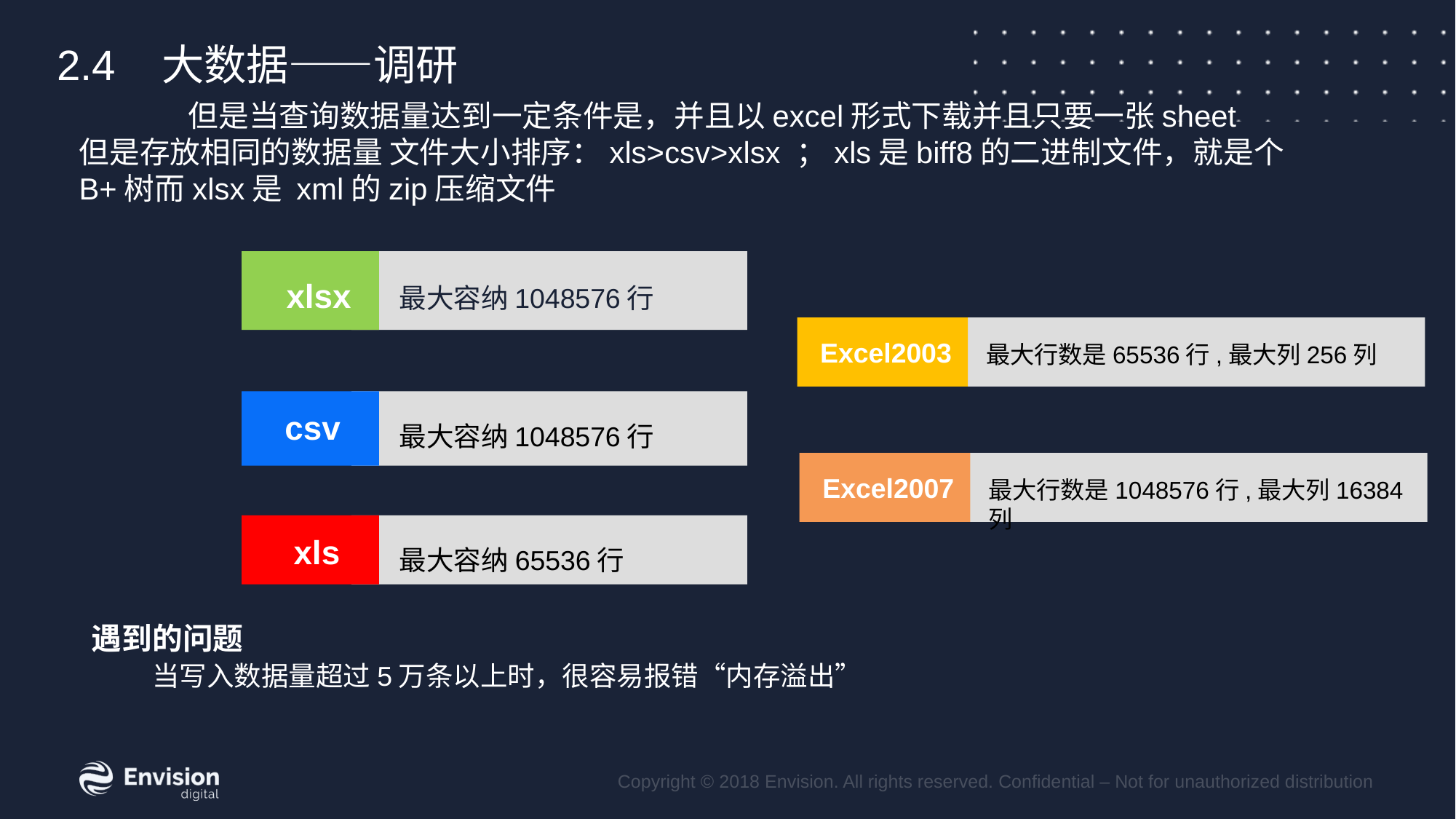

2.4   大数据——调研
	但是当查询数据量达到一定条件是，并且以excel形式下载并且只要一张sheet
但是存放相同的数据量 文件大小排序：xls>csv>xlsx ；xls是biff8的二进制文件，就是个B+树而xlsx是 xml的zip压缩文件

xlsx
最大容纳1048576行

Excel2003
最大行数是65536行,最大列256列

csv
最大容纳1048576行

Excel2007
最大行数是1048576行,最大列16384列

xls
最大容纳65536行
遇到的问题
　　当写入数据量超过5万条以上时，很容易报错“内存溢出”